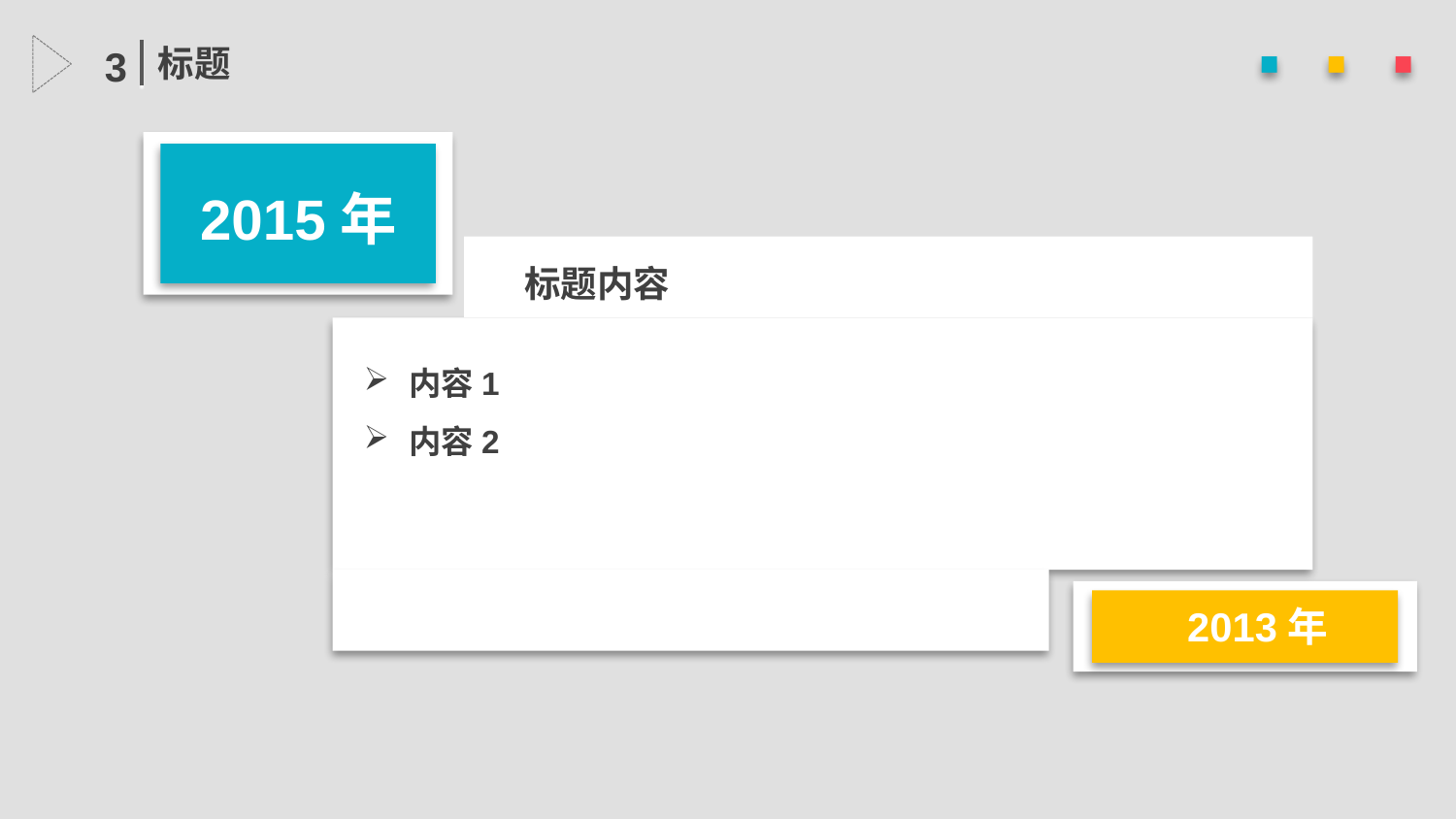

· · ·

标题
3

2015年

标题内容
内容1
内容2

2013年